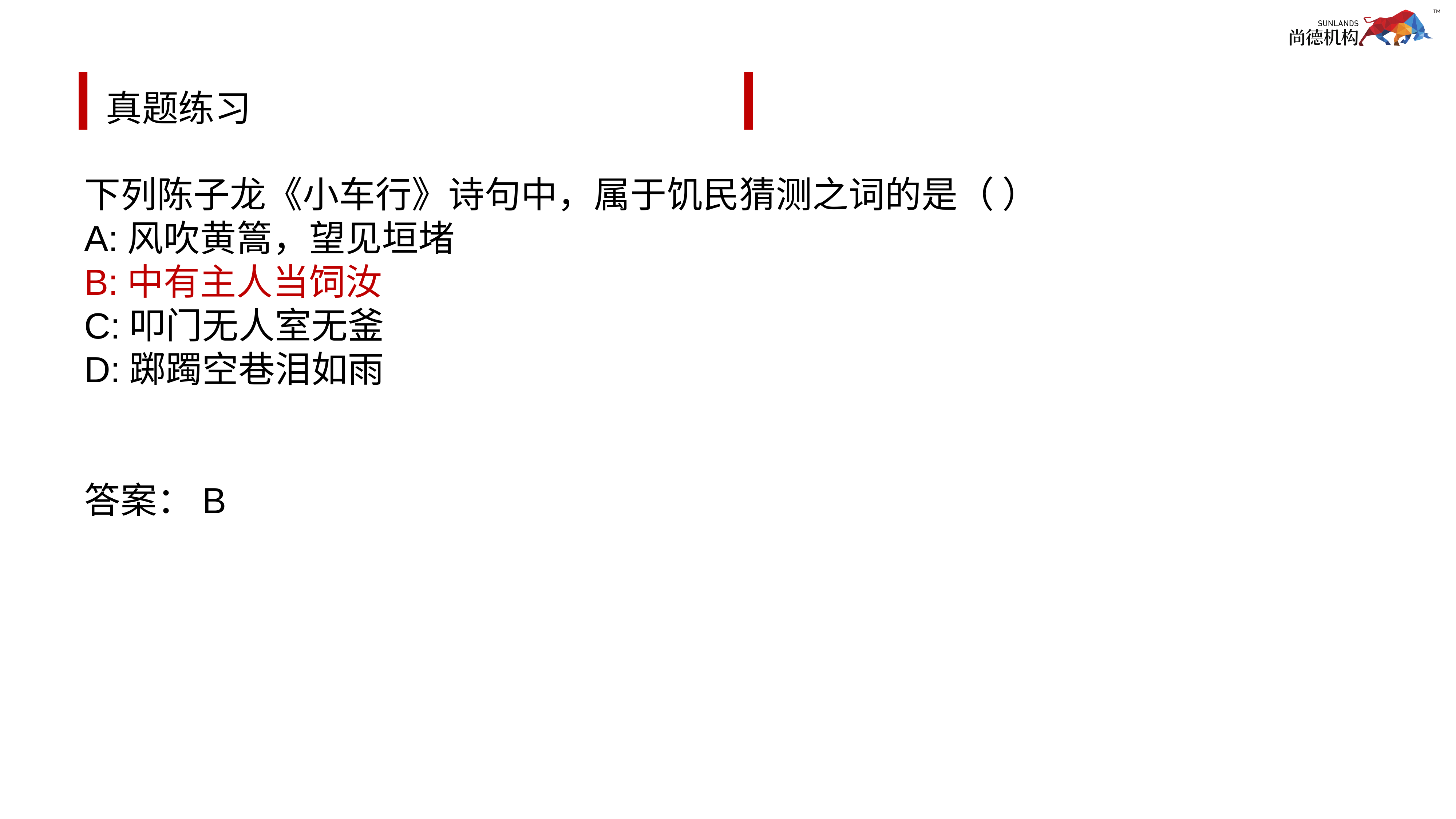

# 真题练习
下列陈子龙《小车行》诗句中，属于饥民猜测之词的是（ ）
A:风吹黄篙，望见垣堵
B:中有主人当饲汝
C:叩门无人室无釜
D:踯躅空巷泪如雨

答案：B